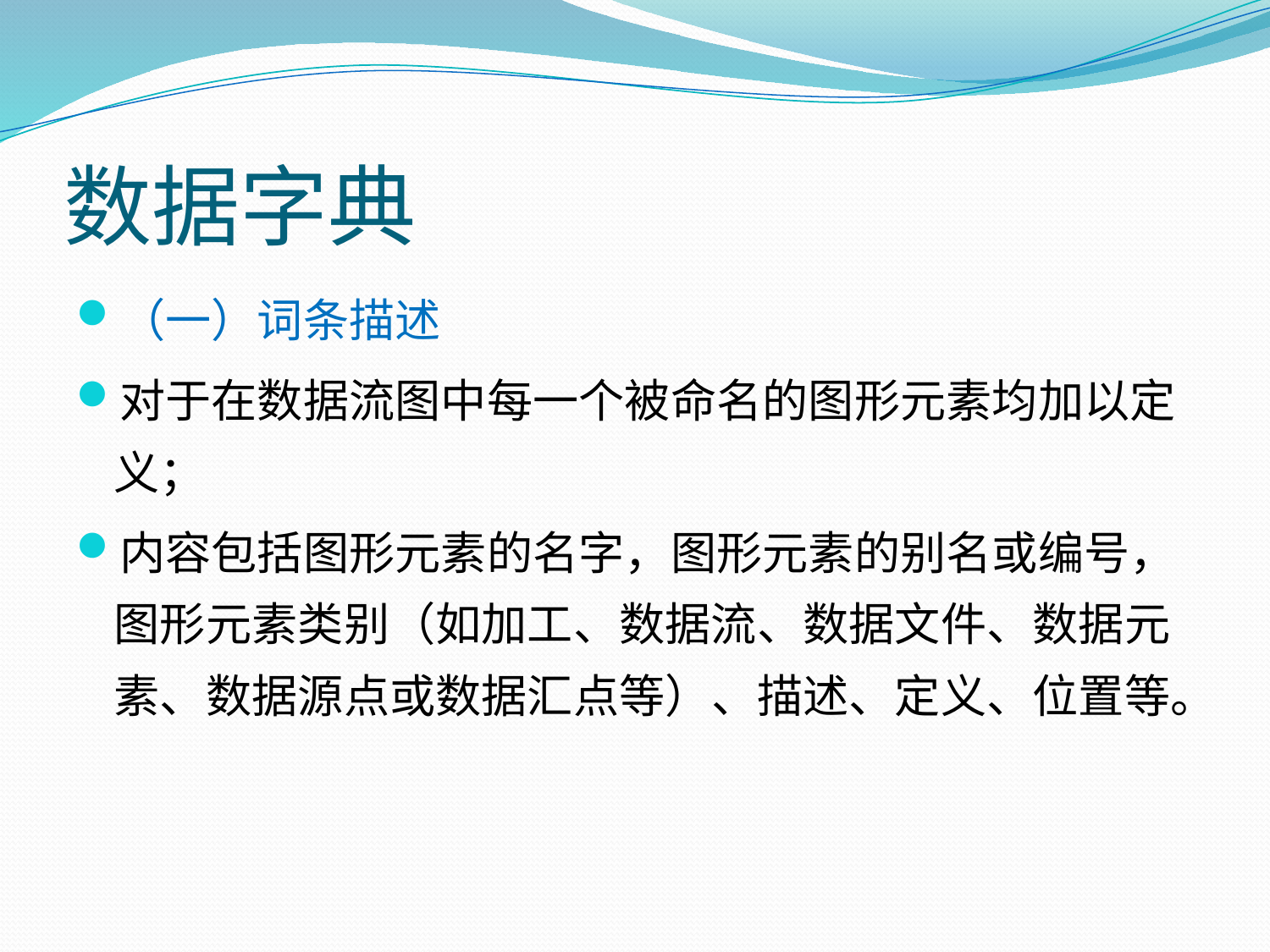

# 数据字典
（一）词条描述
对于在数据流图中每一个被命名的图形元素均加以定义；
内容包括图形元素的名字，图形元素的别名或编号，图形元素类别（如加工、数据流、数据文件、数据元素、数据源点或数据汇点等）、描述、定义、位置等。